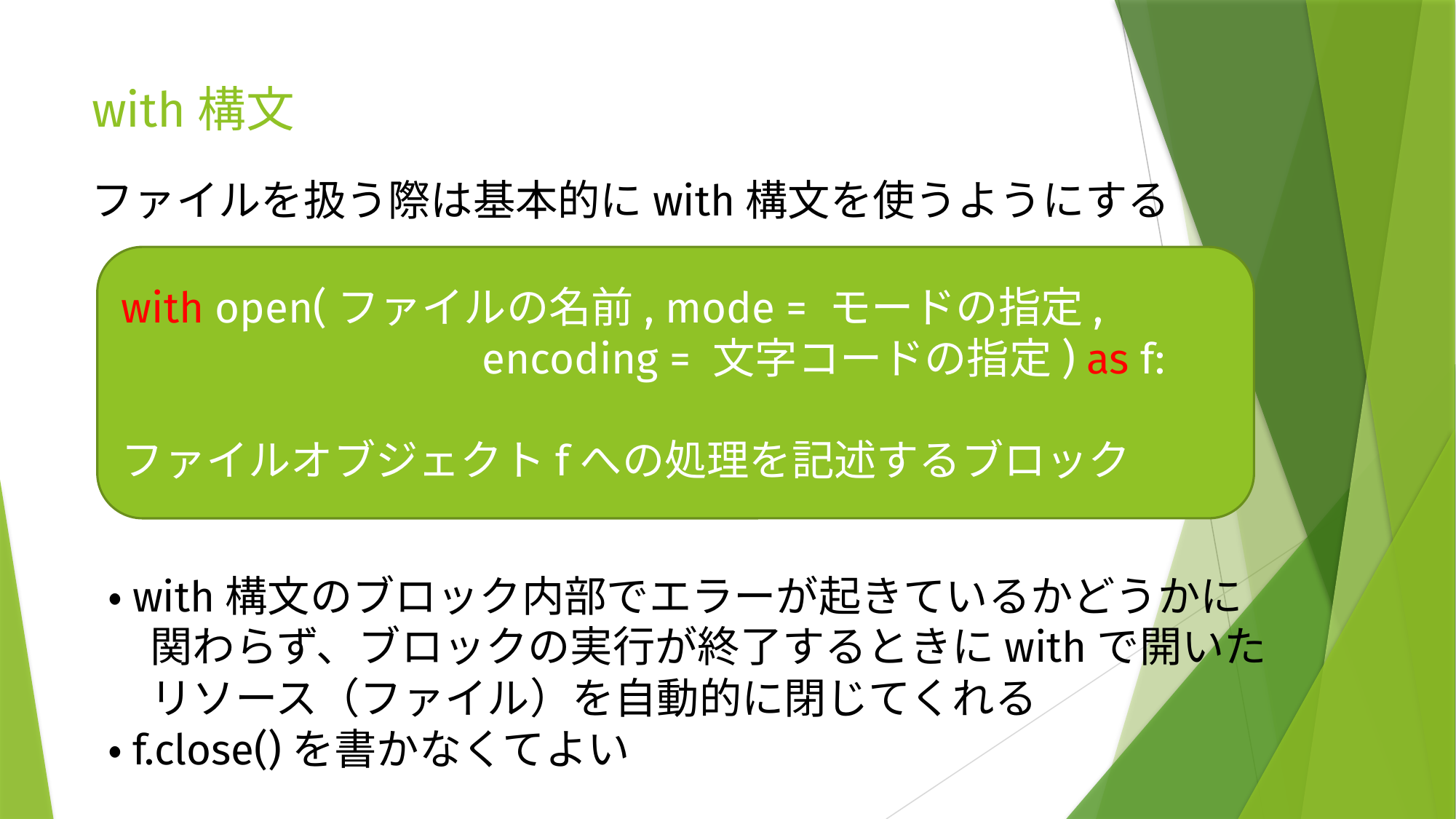

# with構文
ファイルを扱う際は基本的にwith構文を使うようにする
with open(ファイルの名前, mode = モードの指定,
                                encoding = 文字コードの指定) as f:

ファイルオブジェクトfへの処理を記述するブロック
・with構文のブロック内部でエラーが起きているかどうかに
　関わらず、ブロックの実行が終了するときにwithで開いた
　リソース（ファイル）を自動的に閉じてくれる
・f.close()を書かなくてよい